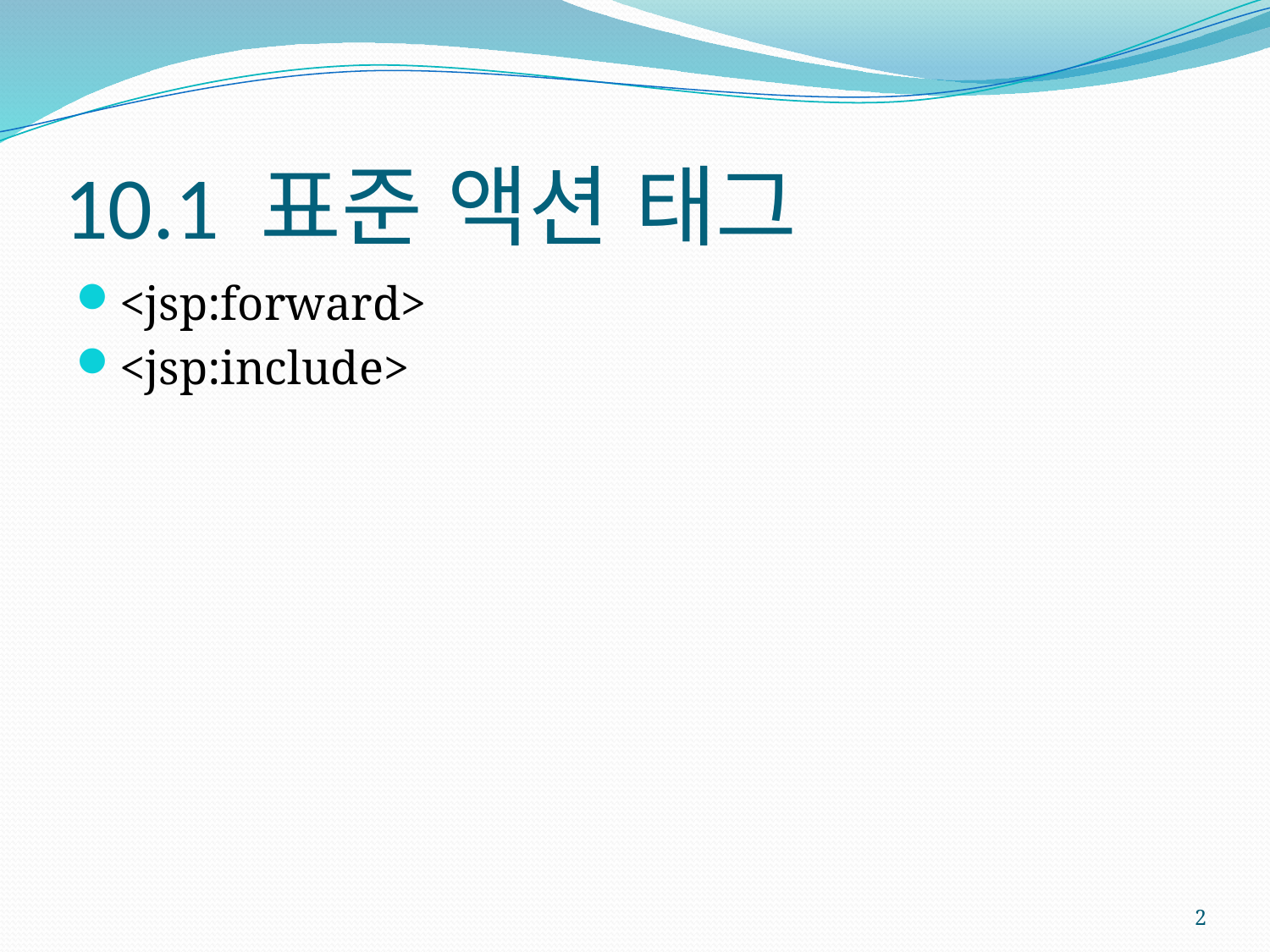

# 10.1 표준 액션 태그
<jsp:forward>
<jsp:include>
2